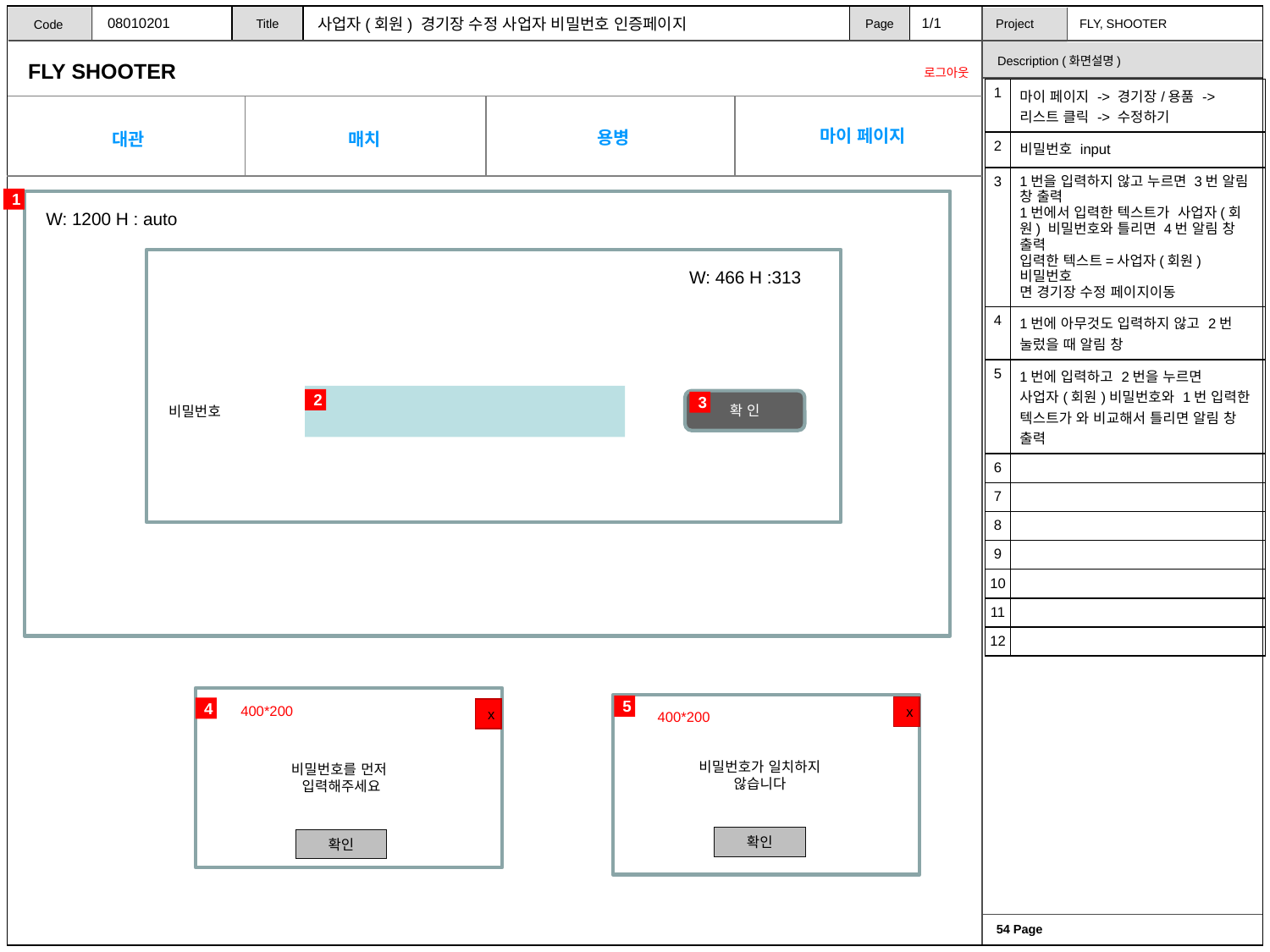

1/1
08010201
사업자(회원) 경기장 수정 사업자 비밀번호 인증페이지
| 1 | 마이 페이지 -> 경기장/용품 -> 리스트 클릭 -> 수정하기 |
| --- | --- |
| 2 | 비밀번호 input |
| 3 | 1번을 입력하지 않고 누르면 3번 알림 창 출력 1번에서 입력한 텍스트가 사업자(회원) 비밀번호와 틀리면 4번 알림 창 출력 입력한 텍스트=사업자(회원)비밀번호 면 경기장 수정 페이지이동 |
| 4 | 1번에 아무것도 입력하지 않고 2번 눌렀을 때 알림 창 |
| 5 | 1번에 입력하고 2번을 누르면 사업자(회원)비밀번호와 1번 입력한 텍스트가 와 비교해서 틀리면 알림 창 출력 |
| 6 |  |
| 7 |  |
| 8 |  |
| 9 |  |
| 10 |  |
| 11 |  |
| 12 |  |
1

W: 1200 H : auto

W: 466 H :313

2
확 인
3
비밀번호

5
400*200
x
4
x
400*200
비밀번호가 일치하지 않습니다
비밀번호를 먼저
입력해주세요
확인
확인